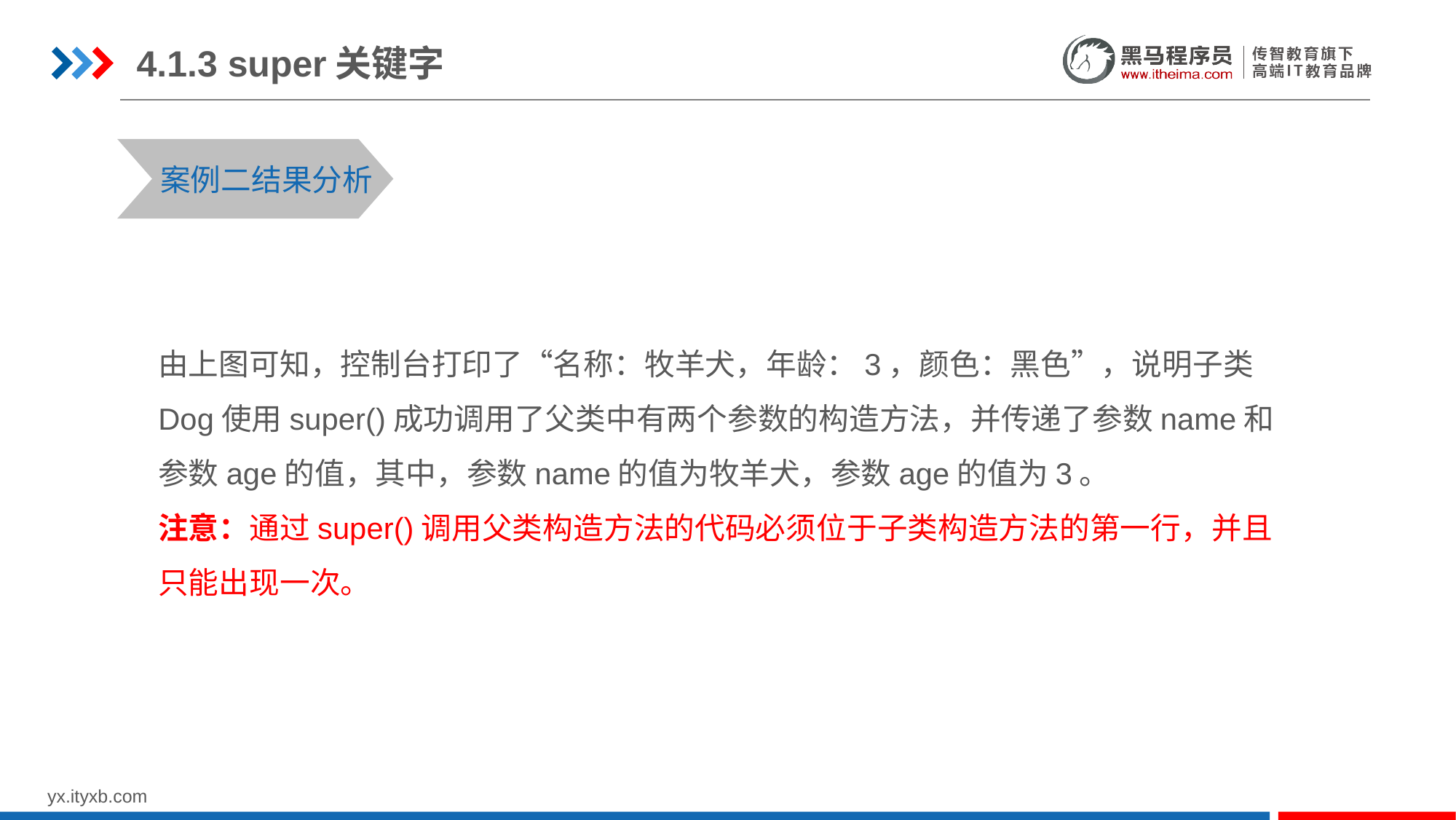

4.1.3 super关键字

案例二结果分析
由上图可知，控制台打印了“名称：牧羊犬，年龄：3，颜色：黑色”，说明子类Dog使用super()成功调用了父类中有两个参数的构造方法，并传递了参数name和参数age的值，其中，参数name的值为牧羊犬，参数age的值为3。
注意：通过super()调用父类构造方法的代码必须位于子类构造方法的第一行，并且只能出现一次。